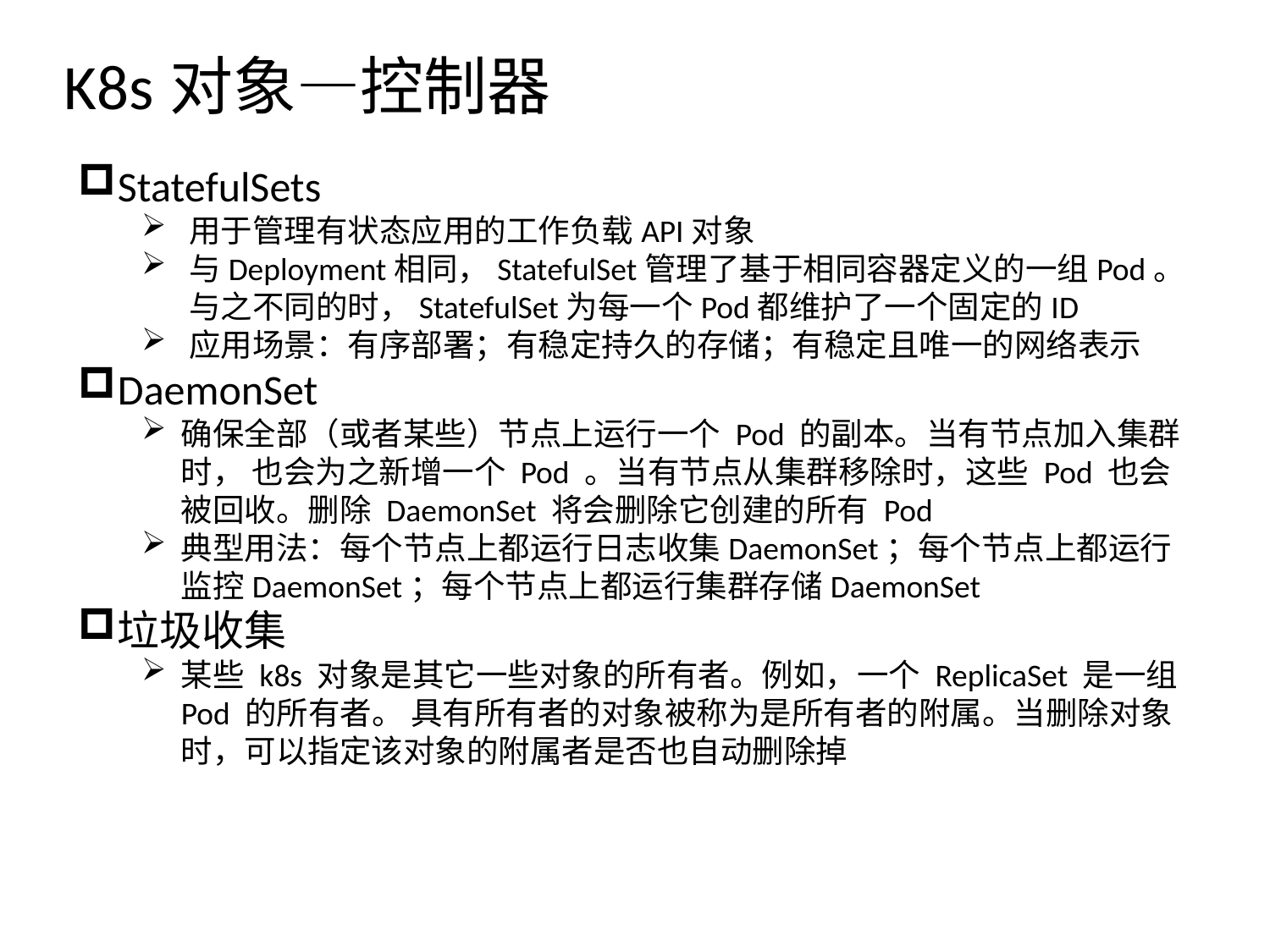

K8s对象—控制器
StatefulSets
用于管理有状态应用的工作负载API对象
与Deployment相同，StatefulSet管理了基于相同容器定义的一组Pod。与之不同的时，StatefulSet为每一个Pod都维护了一个固定的ID
应用场景：有序部署；有稳定持久的存储；有稳定且唯一的网络表示
DaemonSet
确保全部（或者某些）节点上运行一个 Pod 的副本。当有节点加入集群时， 也会为之新增一个 Pod 。当有节点从集群移除时，这些 Pod 也会被回收。删除 DaemonSet 将会删除它创建的所有 Pod
典型用法：每个节点上都运行日志收集DaemonSet；每个节点上都运行监控DaemonSet；每个节点上都运行集群存储DaemonSet
垃圾收集
某些 k8s 对象是其它一些对象的所有者。例如，一个 ReplicaSet 是一组 Pod 的所有者。 具有所有者的对象被称为是所有者的附属。当删除对象时，可以指定该对象的附属者是否也自动删除掉